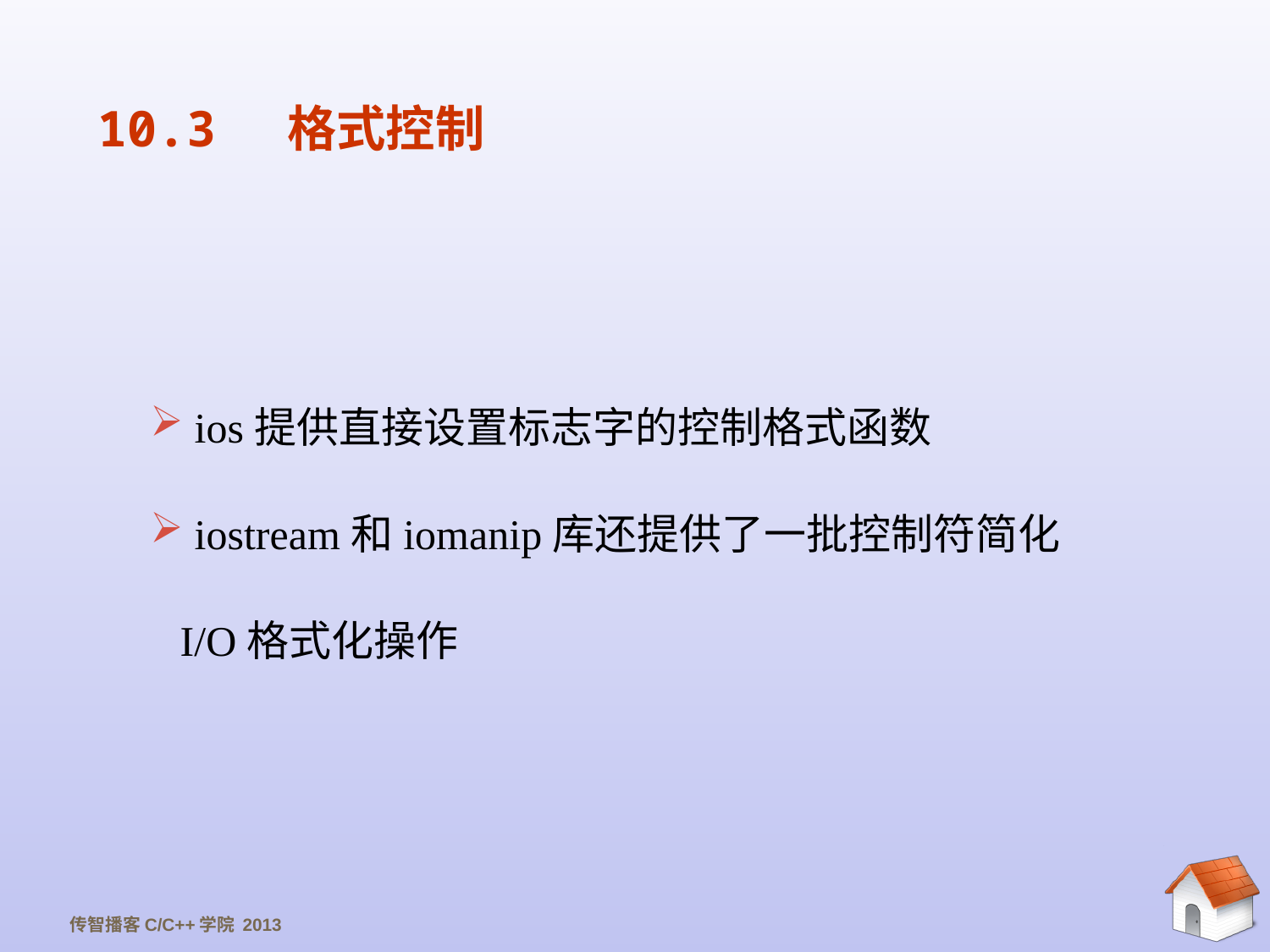

# 10.3  格式控制
 ios提供直接设置标志字的控制格式函数
 iostream和iomanip库还提供了一批控制符简化I/O格式化操作